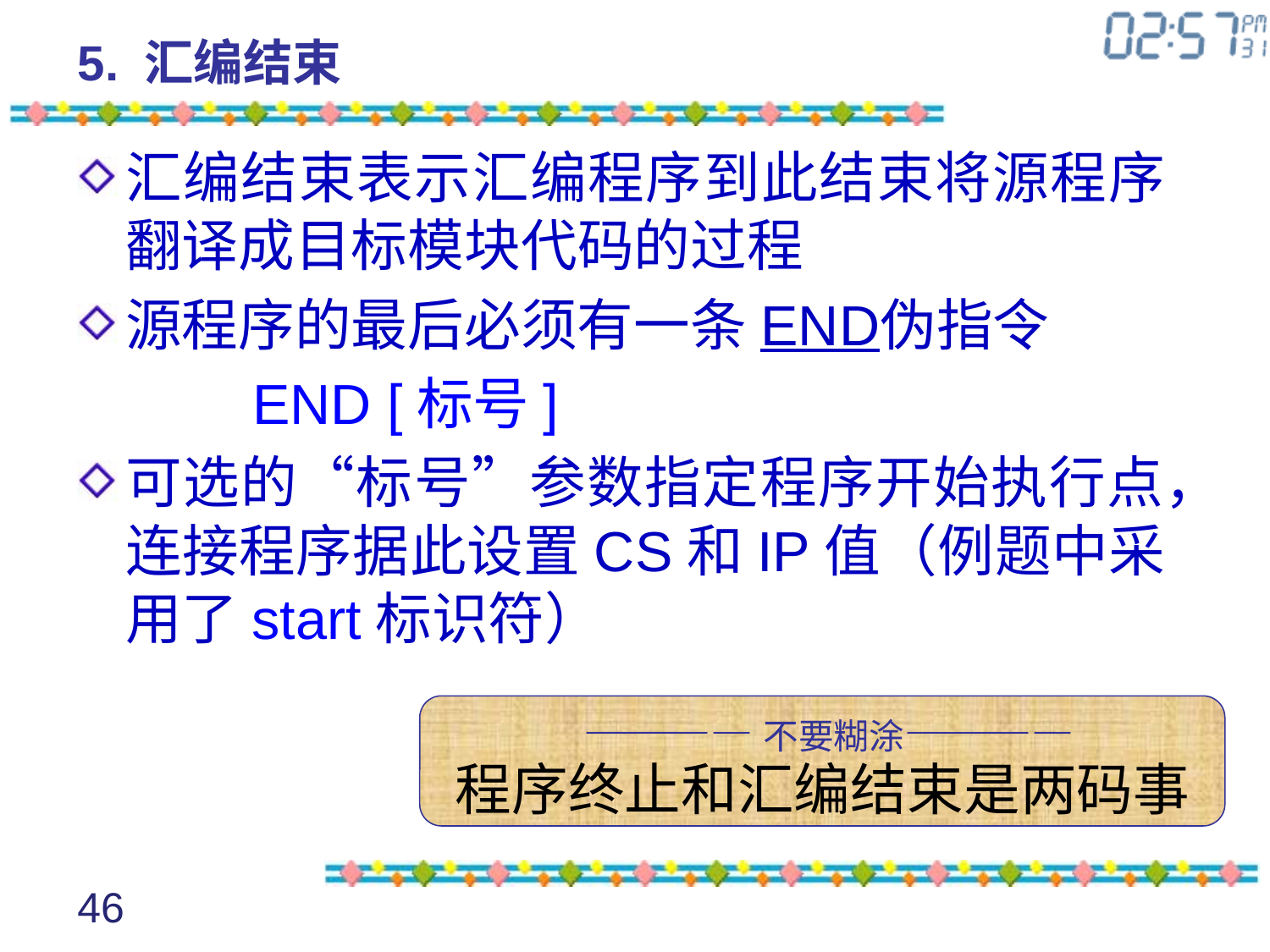

# 5. 汇编结束
汇编结束表示汇编程序到此结束将源程序翻译成目标模块代码的过程
源程序的最后必须有一条END伪指令
		END [标号]
可选的“标号”参数指定程序开始执行点，连接程序据此设置CS和IP值（例题中采用了start标识符）
 ————不要糊涂————
程序终止和汇编结束是两码事